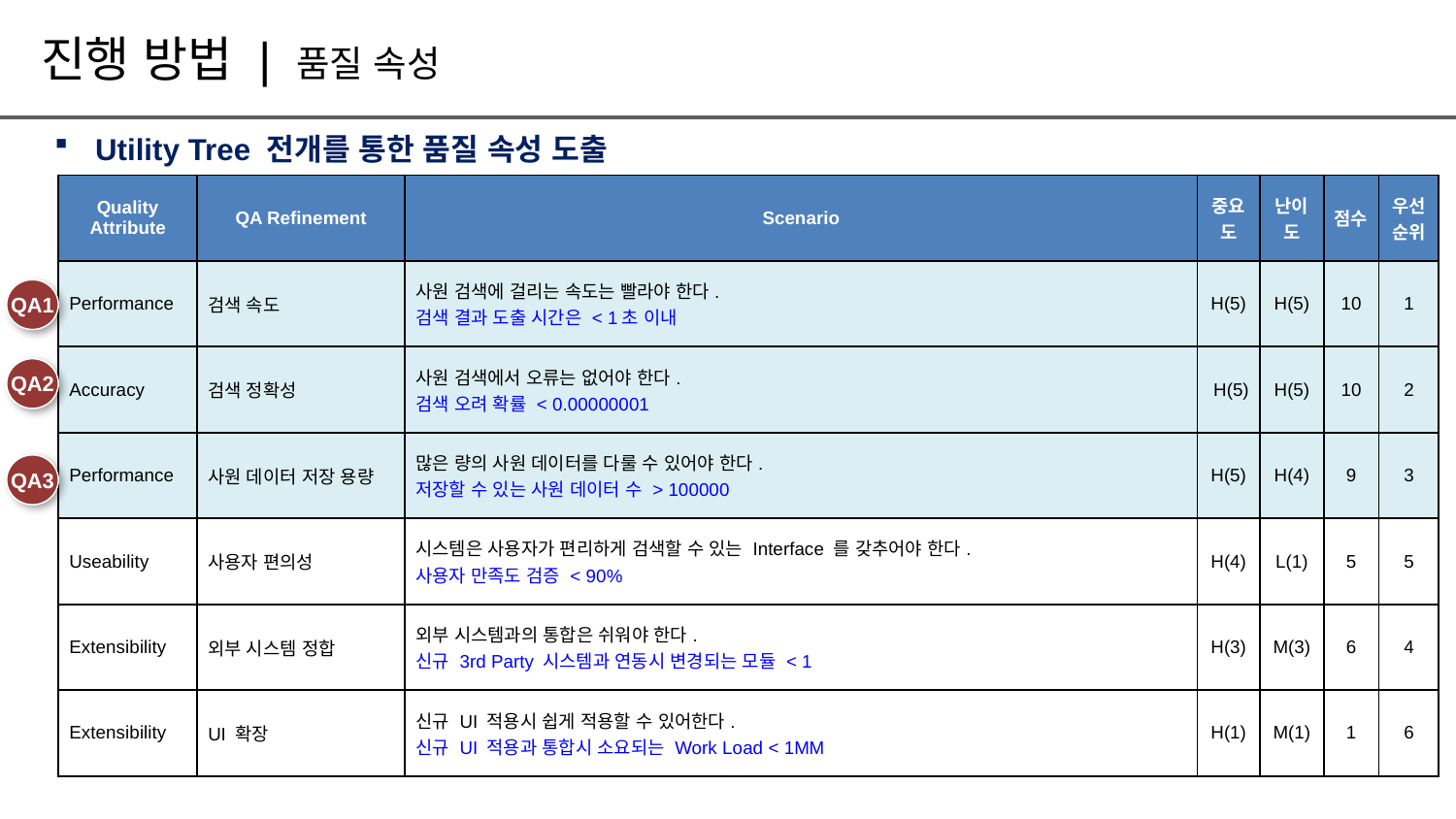

진행 방법 | 품질 속성
Utility Tree 전개를 통한 품질 속성 도출
| Quality Attribute | QA Refinement | Scenario | 중요도 | 난이도 | 점수 | 우선순위 |
| --- | --- | --- | --- | --- | --- | --- |
| Performance | 검색 속도 | 사원 검색에 걸리는 속도는 빨라야 한다. 검색 결과 도출 시간은 < 1초 이내 | H(5) | H(5) | 10 | 1 |
| Accuracy | 검색 정확성 | 사원 검색에서 오류는 없어야 한다. 검색 오려 확률 < 0.00000001 | H(5) | H(5) | 10 | 2 |
| Performance | 사원 데이터 저장 용량 | 많은 량의 사원 데이터를 다룰 수 있어야 한다. 저장할 수 있는 사원 데이터 수 > 100000 | H(5) | H(4) | 9 | 3 |
| Useability | 사용자 편의성 | 시스템은 사용자가 편리하게 검색할 수 있는 Interface 를 갖추어야 한다. 사용자 만족도 검증 < 90% | H(4) | L(1) | 5 | 5 |
| Extensibility | 외부 시스템 정합 | 외부 시스템과의 통합은 쉬워야 한다. 신규 3rd Party 시스템과 연동시 변경되는 모듈 < 1 | H(3) | M(3) | 6 | 4 |
| Extensibility | UI 확장 | 신규 UI 적용시 쉽게 적용할 수 있어한다. 신규 UI 적용과 통합시 소요되는 Work Load < 1MM | H(1) | M(1) | 1 | 6 |
QA1
QA2
QA3